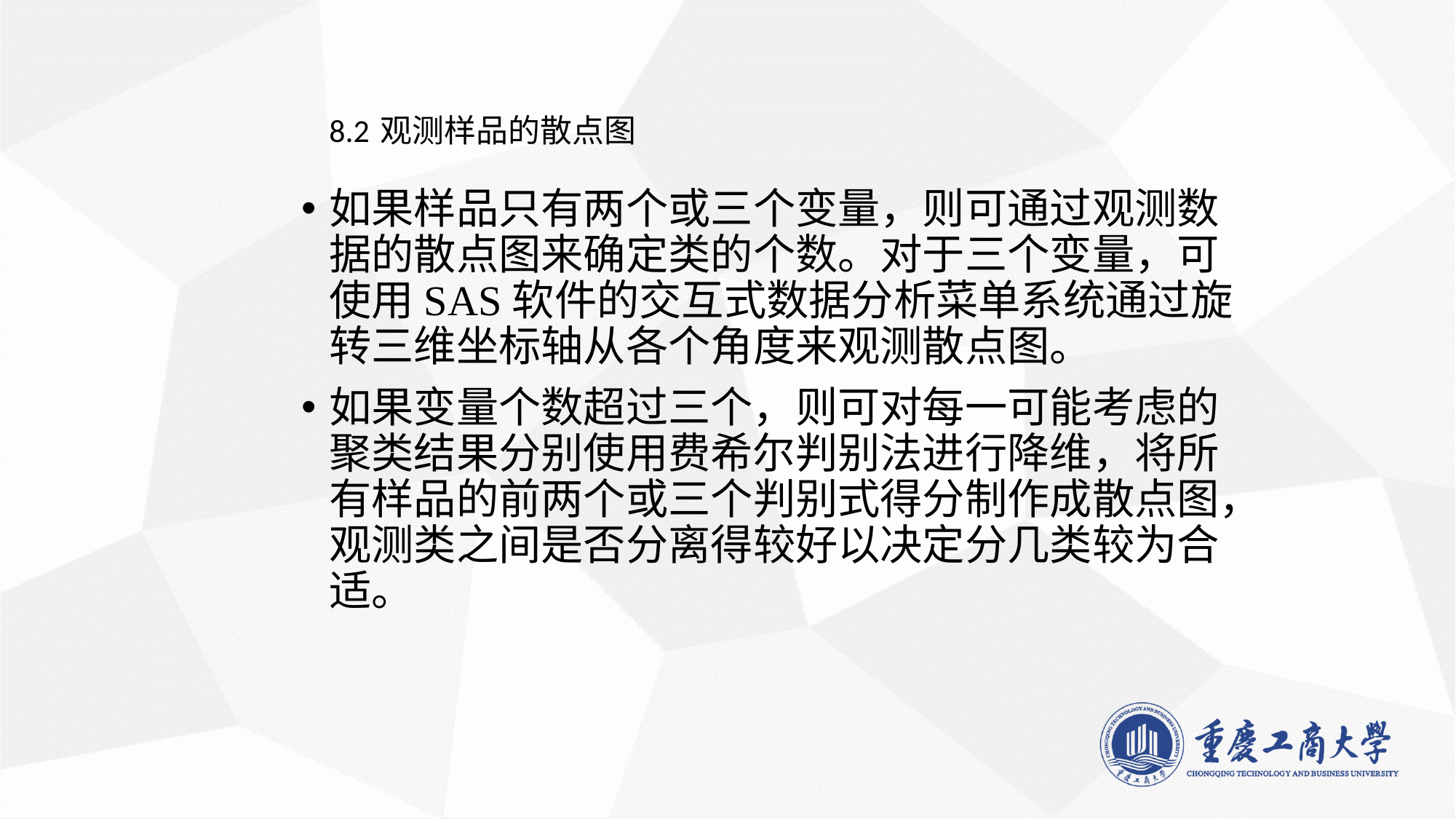

8.2 观测样品的散点图
如果样品只有两个或三个变量，则可通过观测数据的散点图来确定类的个数。对于三个变量，可使用SAS软件的交互式数据分析菜单系统通过旋转三维坐标轴从各个角度来观测散点图。
如果变量个数超过三个，则可对每一可能考虑的聚类结果分别使用费希尔判别法进行降维，将所有样品的前两个或三个判别式得分制作成散点图，观测类之间是否分离得较好以决定分几类较为合适。